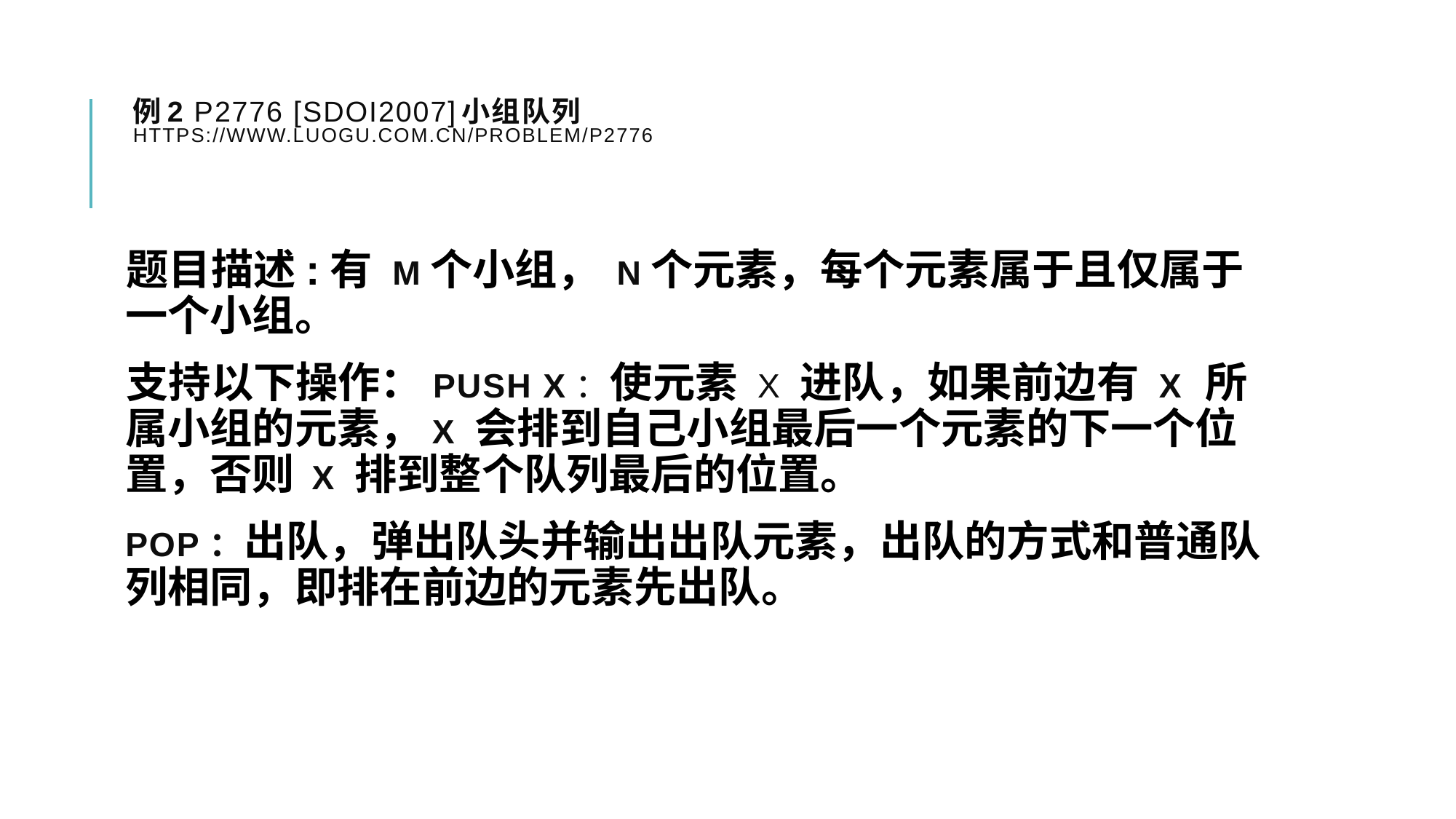

# 例2 P2776 [SDOI2007]小组队列 https://www.luogu.com.cn/problem/P2776
题目描述:有 m个小组， n个元素，每个元素属于且仅属于一个小组。
支持以下操作：push x：使元素 x 进队，如果前边有 x 所属小组的元素，x 会排到自己小组最后一个元素的下一个位置，否则 x 排到整个队列最后的位置。
pop：出队，弹出队头并输出出队元素，出队的方式和普通队列相同，即排在前边的元素先出队。